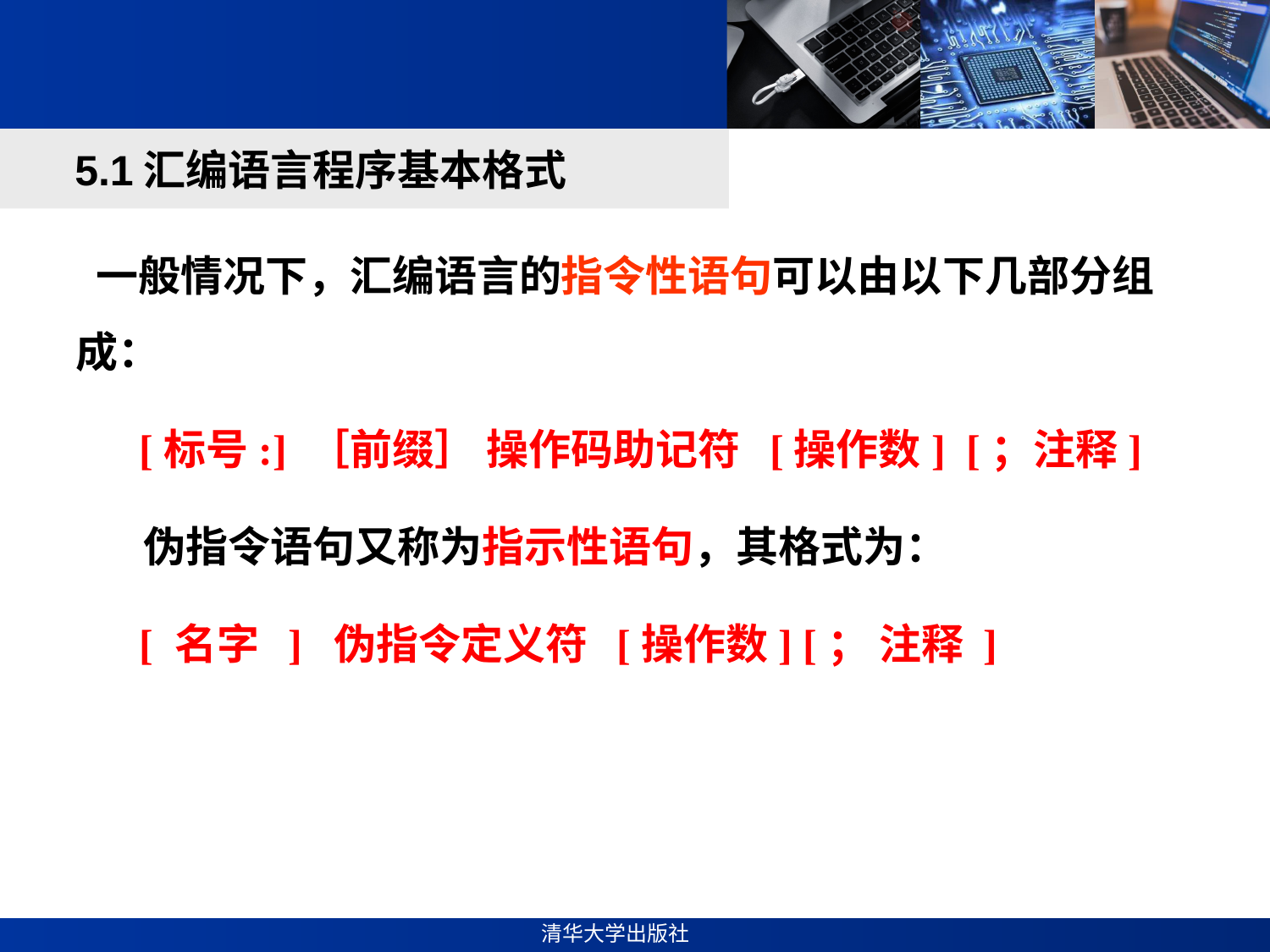

#
5.1汇编语言程序基本格式

 一般情况下，汇编语言的指令性语句可以由以下几部分组成：
      [标号:] ［前缀］ 操作码助记符  [操作数]  [；注释]
      伪指令语句又称为指示性语句，其格式为：
      [ 名字  ]  伪指令定义符  [操作数] [； 注释 ]